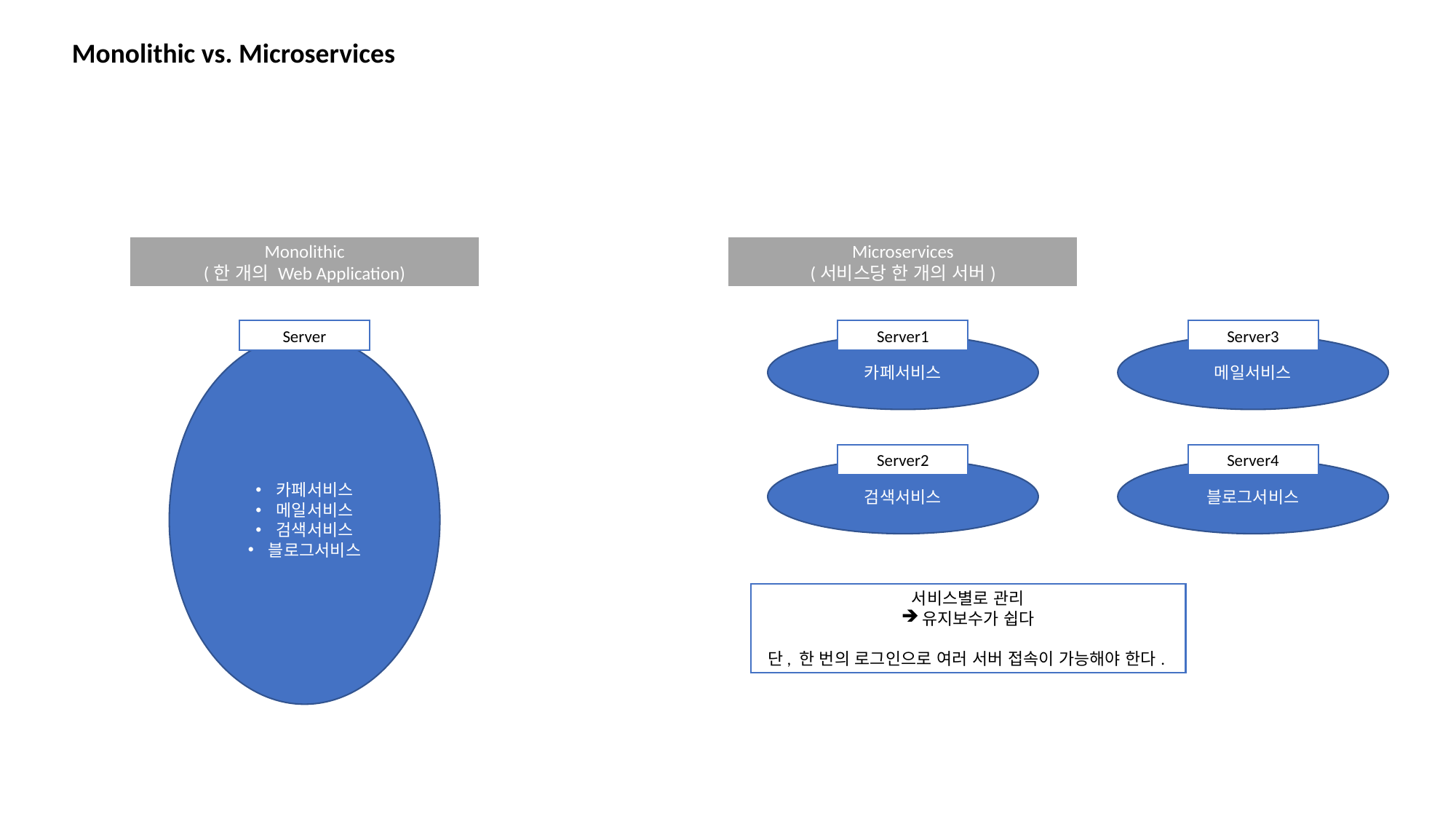

Monolithic vs. Microservices
Monolithic
(한 개의 Web Application)
Microservices
(서비스당 한 개의 서버)
Server
Server1
Server3
카페서비스
메일서비스
검색서비스
블로그서비스
카페서비스
메일서비스
Server2
Server4
검색서비스
블로그서비스
서비스별로 관리
유지보수가 쉽다

단, 한 번의 로그인으로 여러 서버 접속이 가능해야 한다.